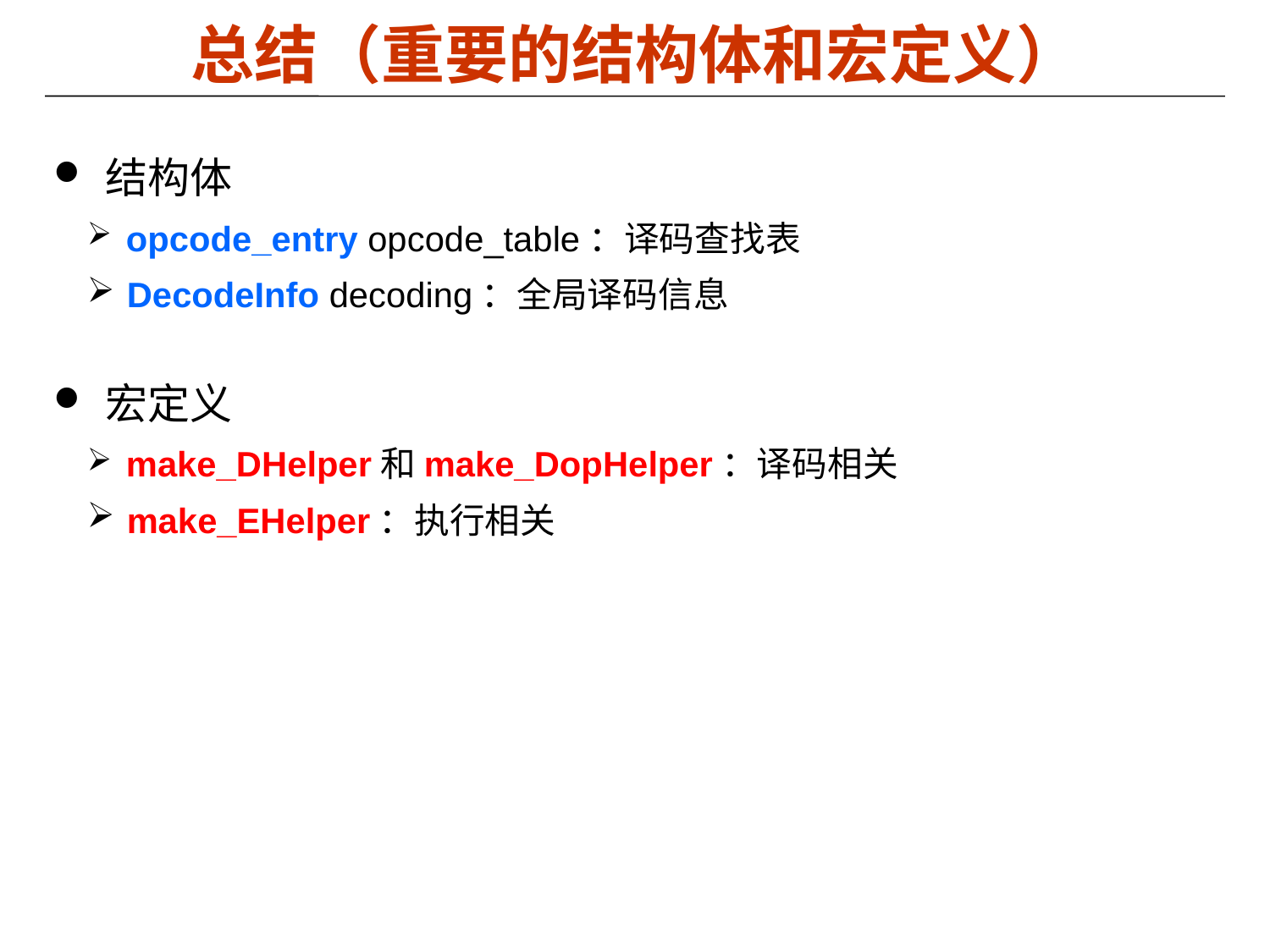

# 总结（重要的结构体和宏定义）
 结构体
 opcode_entry opcode_table：译码查找表
 DecodeInfo decoding：全局译码信息

 宏定义
 make_DHelper和make_DopHelper：译码相关
 make_EHelper：执行相关